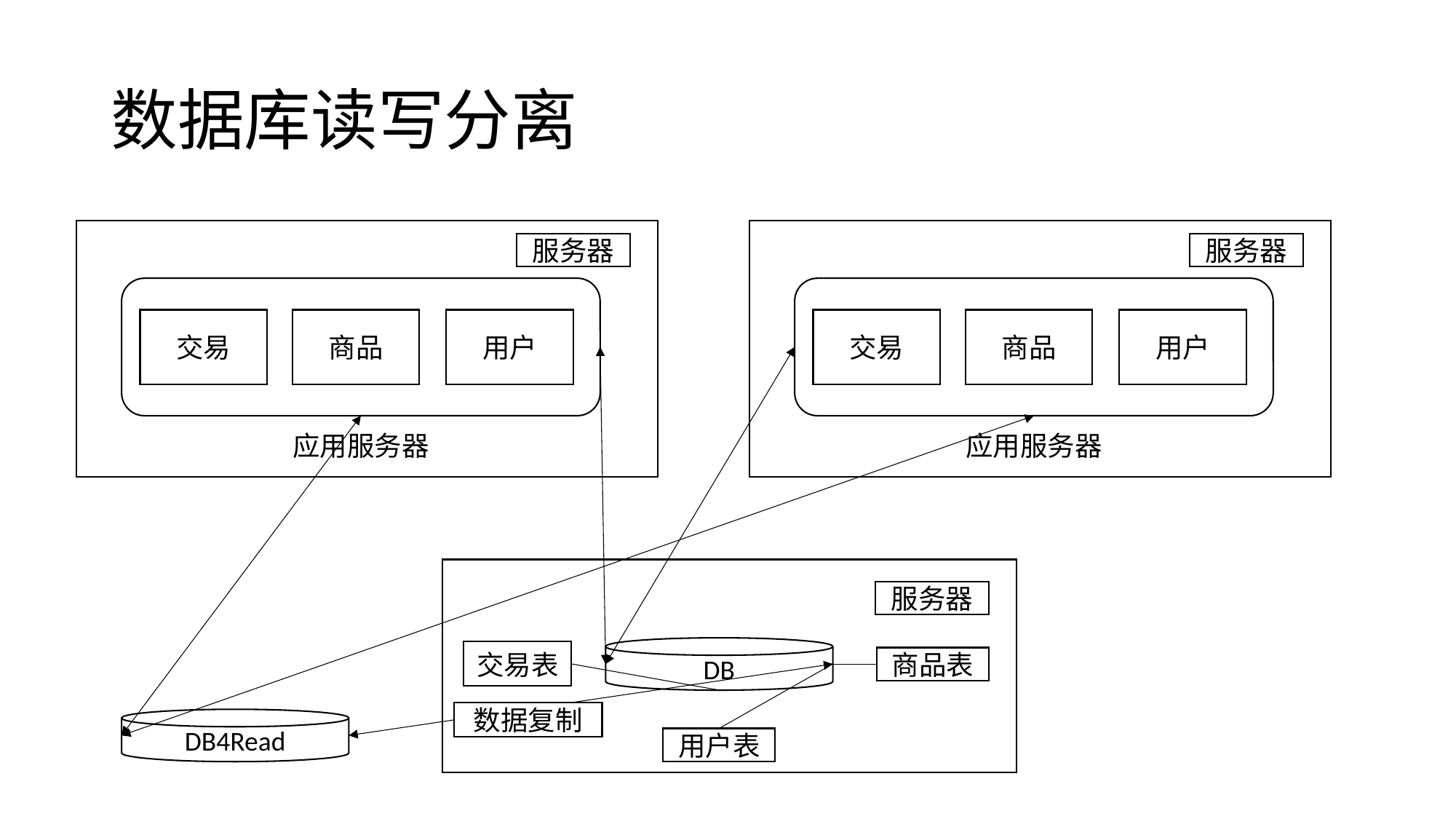

# 数据库读写分离

服务器
服务器

应用服务器

应用服务器
交易
商品
用户
交易
商品
用户

服务器
DB
交易表
商品表
数据复制
DB4Read
用户表